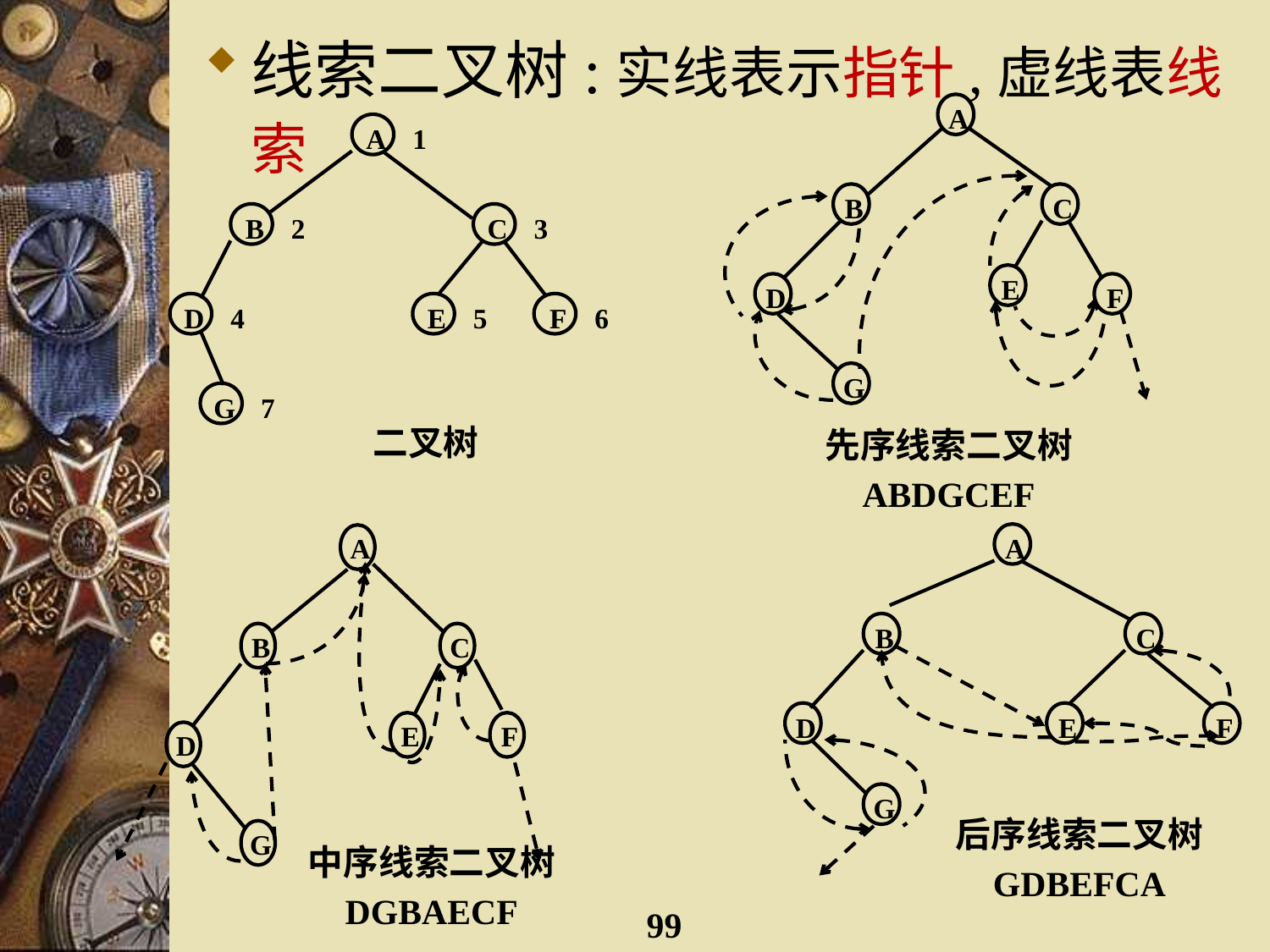

线索二叉树:实线表示指针,虚线表线索

A

B

C

E

D

F

G

A

1

B

2
C

3

D

4
E

5
F

6

G

7
二叉树
先序线索二叉树
ABDGCEF
A

B

C

D

E

F

G

A

B

C

E

F

D

G

后序线索二叉树
GDBEFCA
中序线索二叉树
DGBAECF